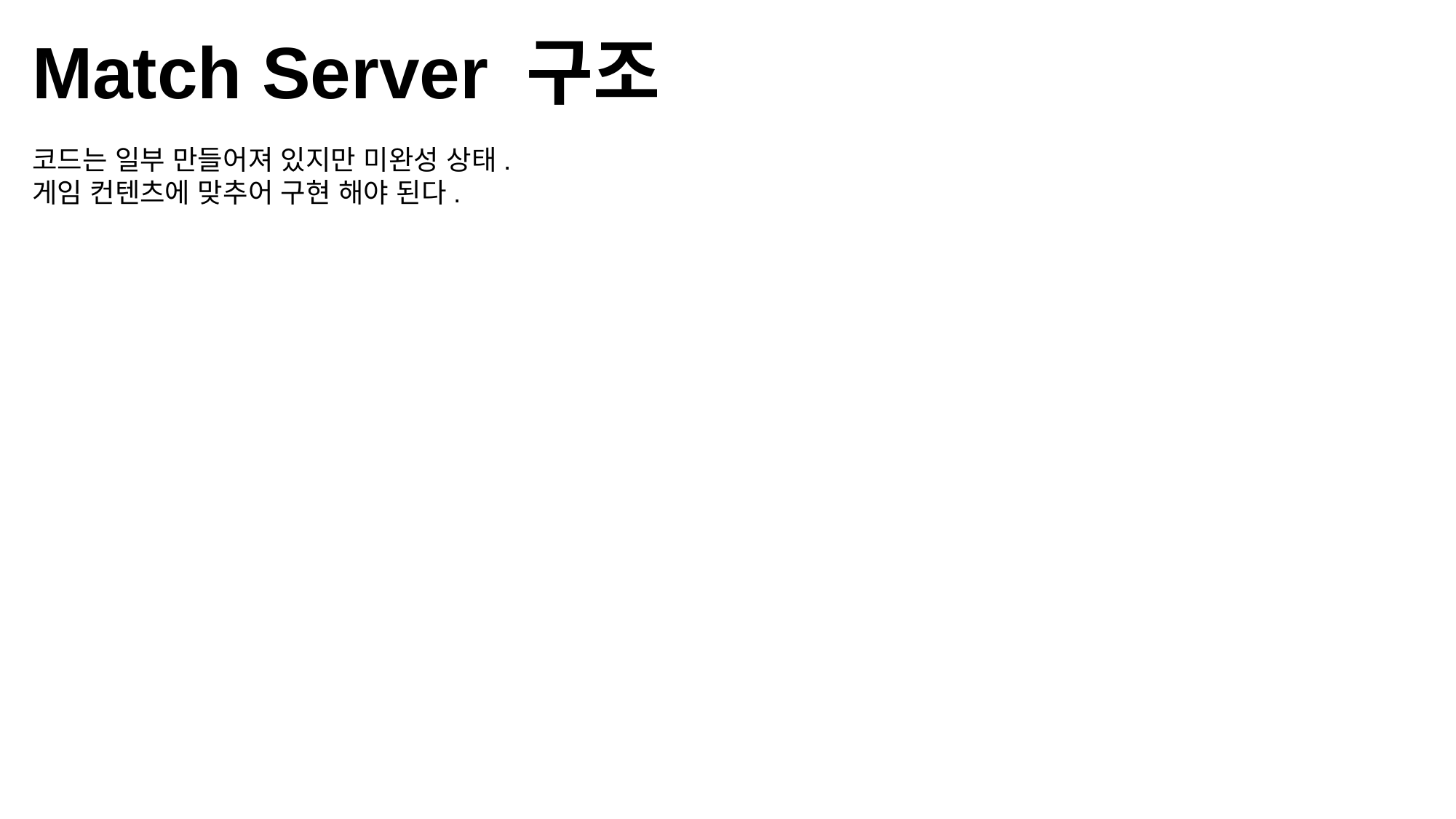

Match Server 구조
코드는 일부 만들어져 있지만 미완성 상태.
게임 컨텐츠에 맞추어 구현 해야 된다.